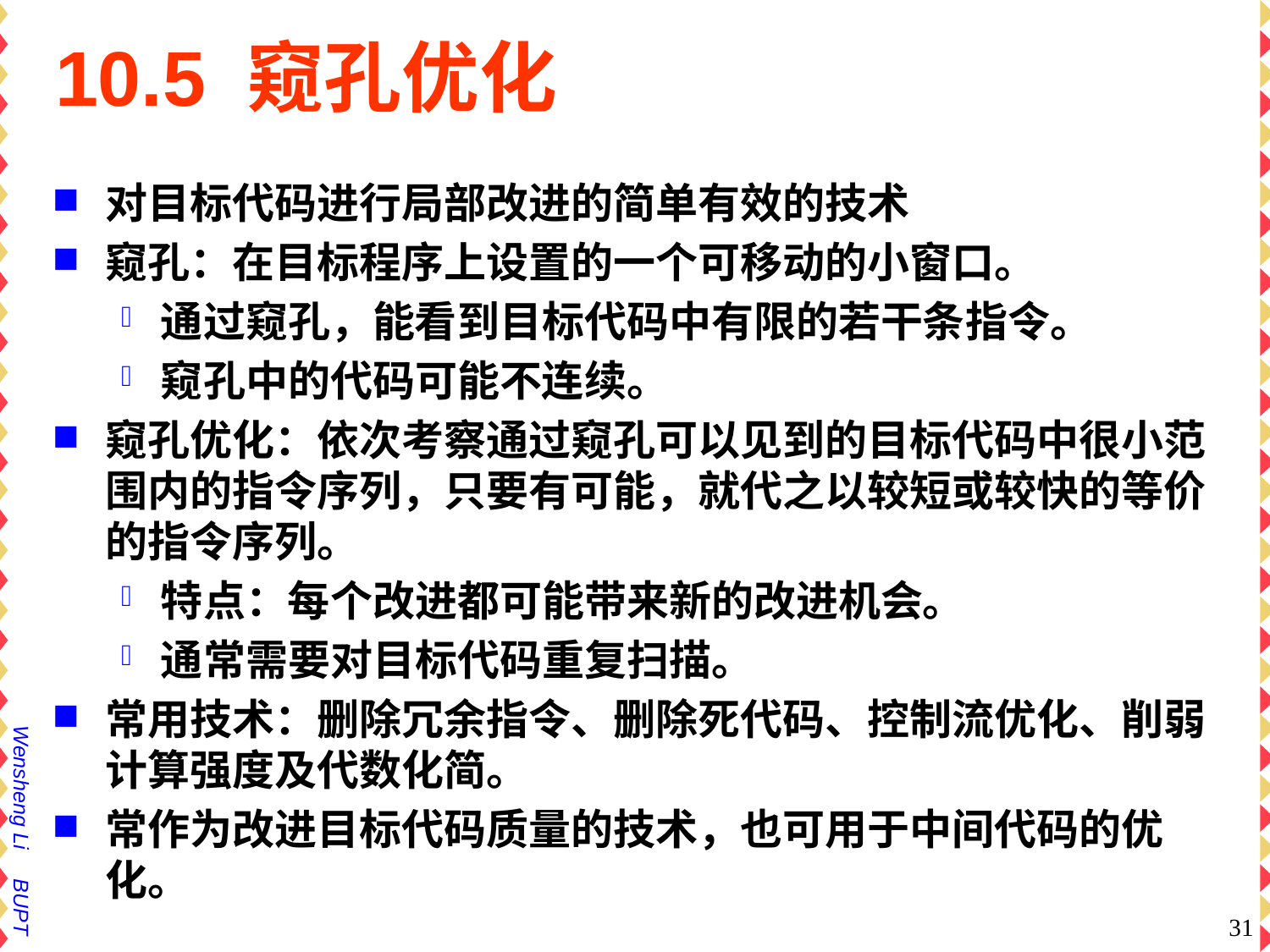

# 10.5 窥孔优化
对目标代码进行局部改进的简单有效的技术
窥孔：在目标程序上设置的一个可移动的小窗口。
通过窥孔，能看到目标代码中有限的若干条指令。
窥孔中的代码可能不连续。
窥孔优化：依次考察通过窥孔可以见到的目标代码中很小范围内的指令序列，只要有可能，就代之以较短或较快的等价的指令序列。
特点：每个改进都可能带来新的改进机会。
通常需要对目标代码重复扫描。
常用技术：删除冗余指令、删除死代码、控制流优化、削弱计算强度及代数化简。
常作为改进目标代码质量的技术，也可用于中间代码的优化。
31